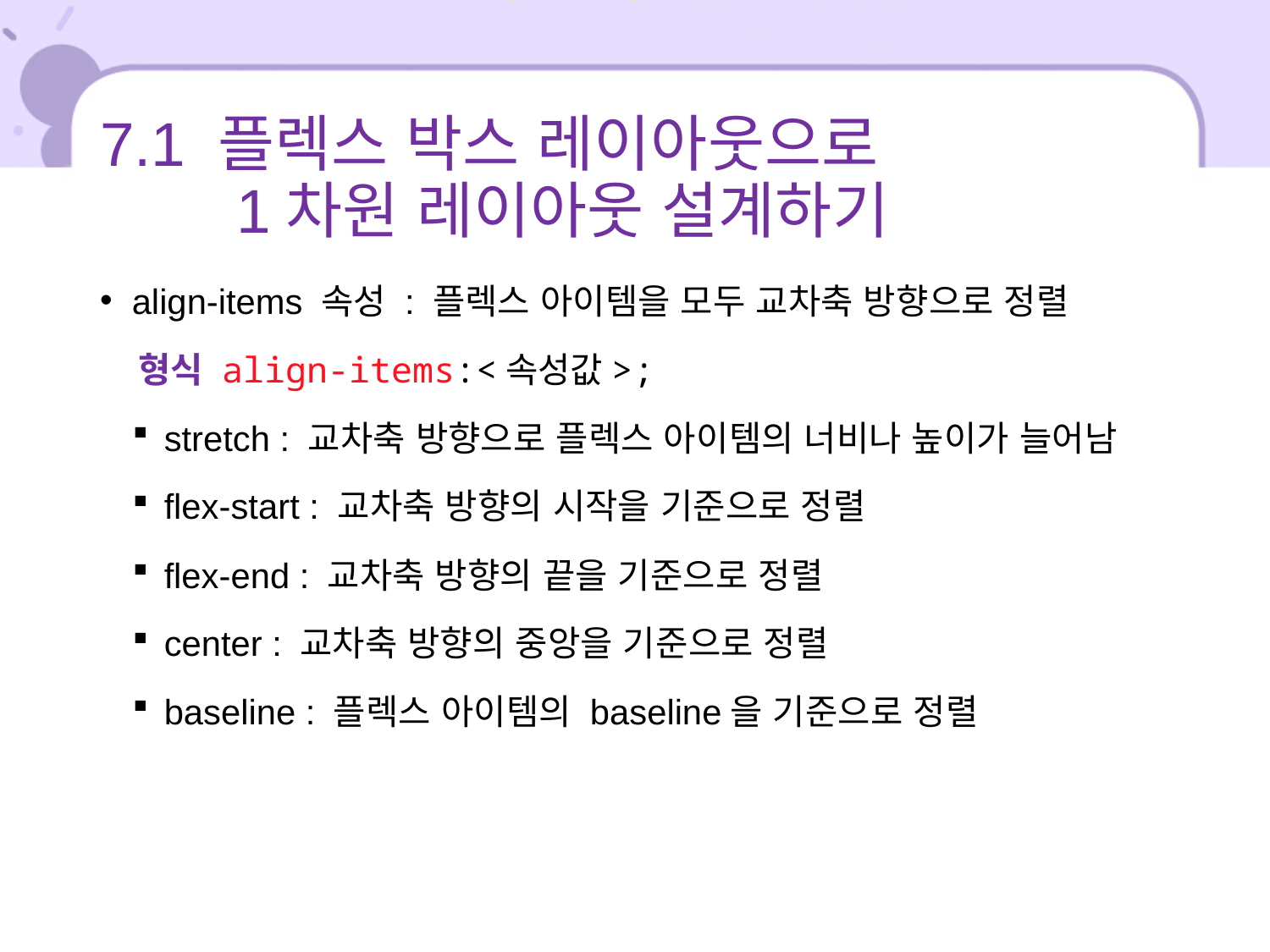

# 7.1 플렉스 박스 레이아웃으로 1차원 레이아웃 설계하기
align-items 속성 : 플렉스 아이템을 모두 교차축 방향으로 정렬
   형식 align-items:<속성값>;
stretch : 교차축 방향으로 플렉스 아이템의 너비나 높이가 늘어남
flex-start : 교차축 방향의 시작을 기준으로 정렬
flex-end : 교차축 방향의 끝을 기준으로 정렬
center : 교차축 방향의 중앙을 기준으로 정렬
baseline : 플렉스 아이템의 baseline을 기준으로 정렬